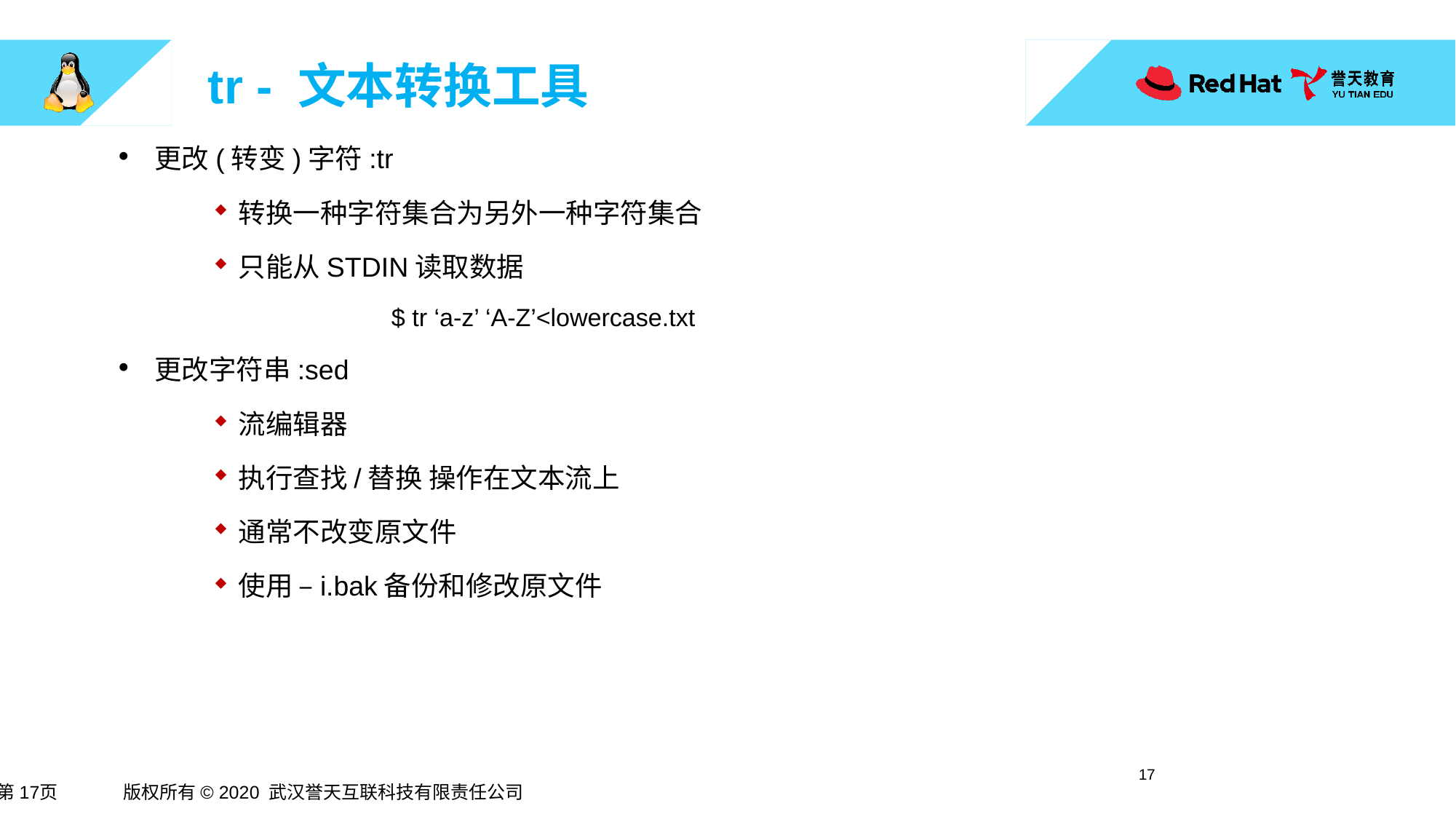

# tr - 文本转换工具
更改(转变)字符:tr
转换一种字符集合为另外一种字符集合
只能从STDIN读取数据
		$ tr ‘a-z’ ‘A-Z’<lowercase.txt
更改字符串:sed
流编辑器
执行查找/替换 操作在文本流上
通常不改变原文件
使用 –i.bak备份和修改原文件
17